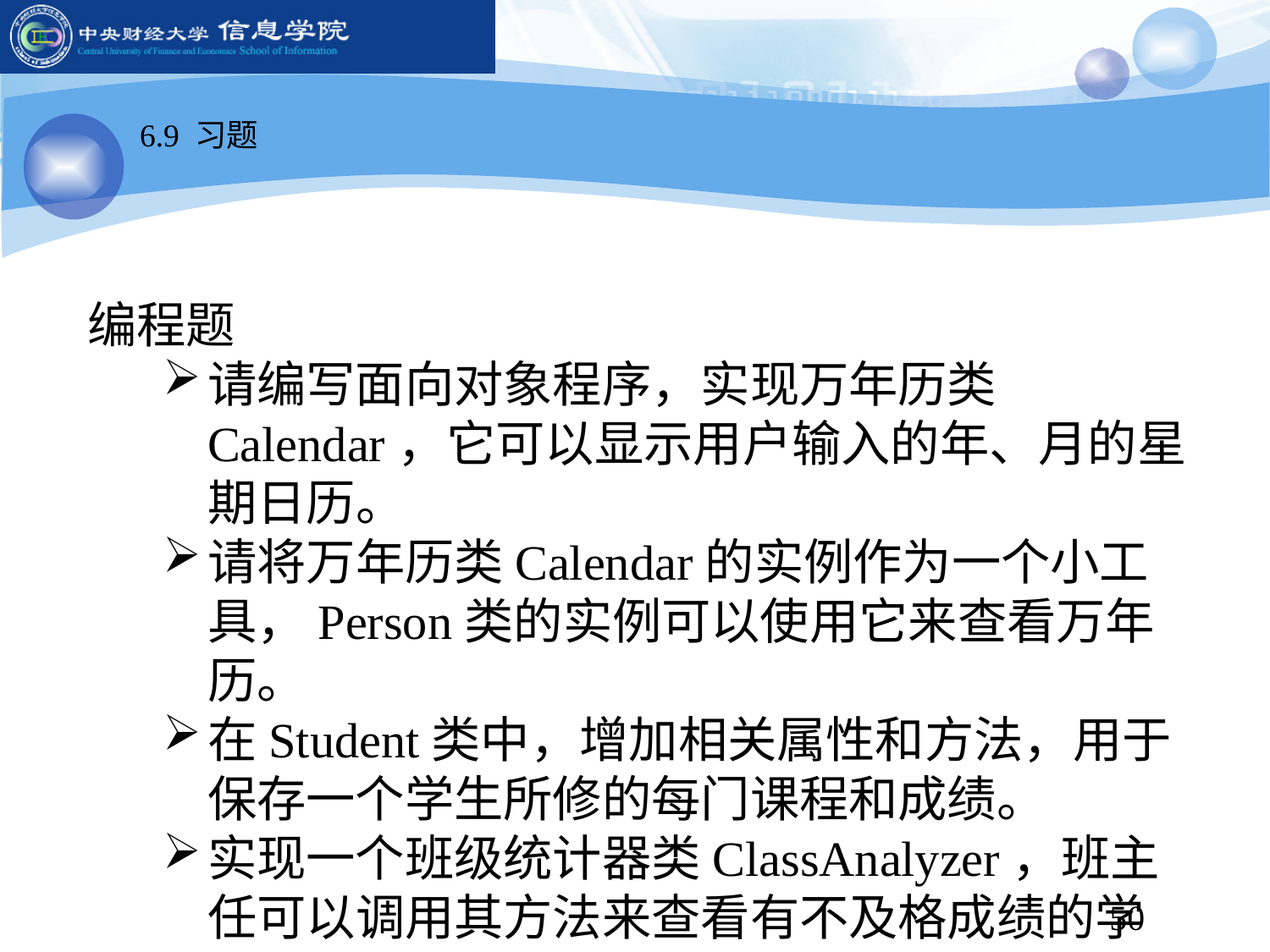

6.9 习题
编程题
请编写面向对象程序，实现万年历类Calendar，它可以显示用户输入的年、月的星期日历。
请将万年历类Calendar的实例作为一个小工具，Person类的实例可以使用它来查看万年历。
在Student类中，增加相关属性和方法，用于保存一个学生所修的每门课程和成绩。
实现一个班级统计器类ClassAnalyzer，班主任可以调用其方法来查看有不及格成绩的学生及其所选课程。